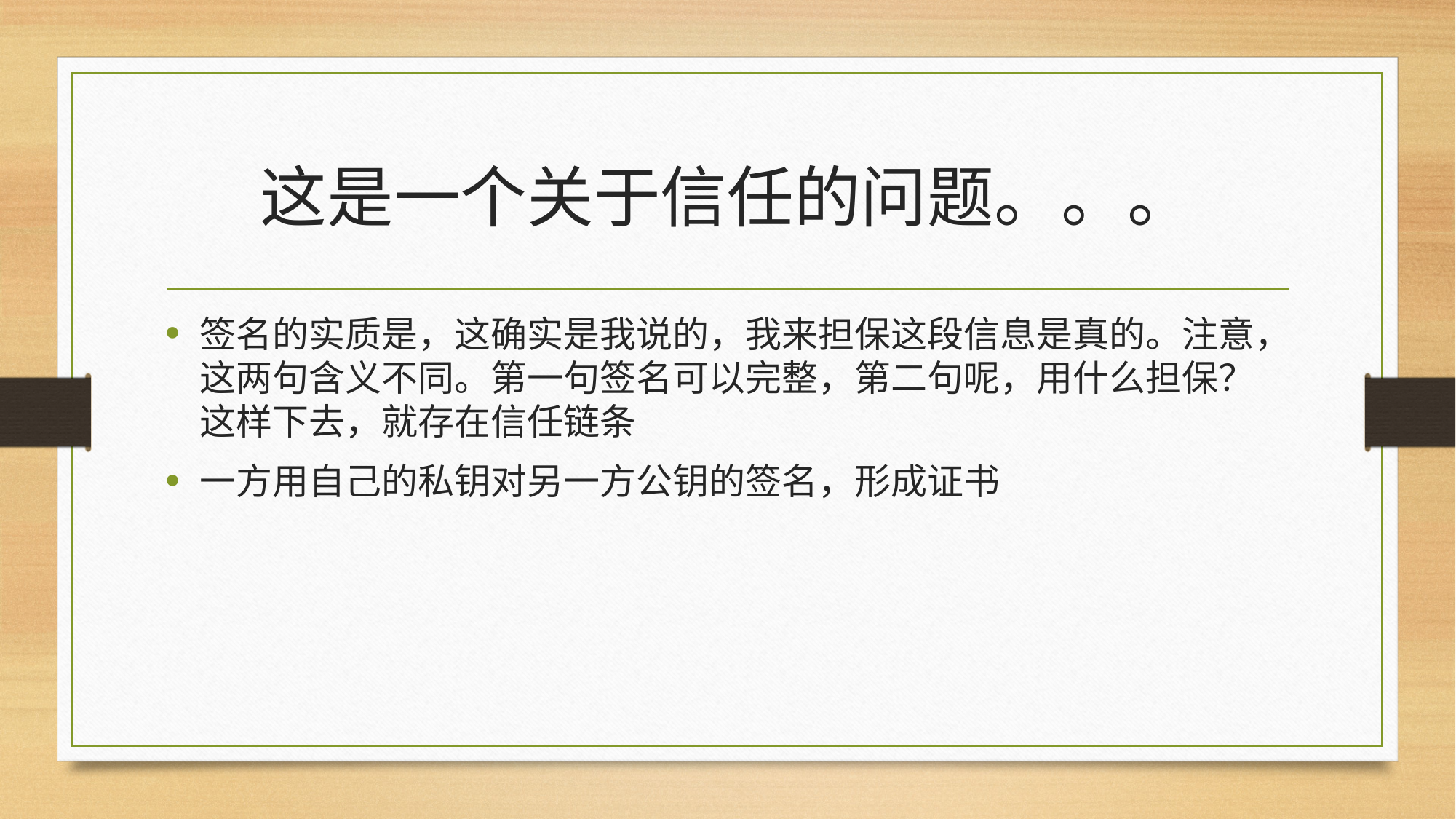

# 这是一个关于信任的问题。。。
签名的实质是，这确实是我说的，我来担保这段信息是真的。注意，这两句含义不同。第一句签名可以完整，第二句呢，用什么担保？这样下去，就存在信任链条
一方用自己的私钥对另一方公钥的签名，形成证书